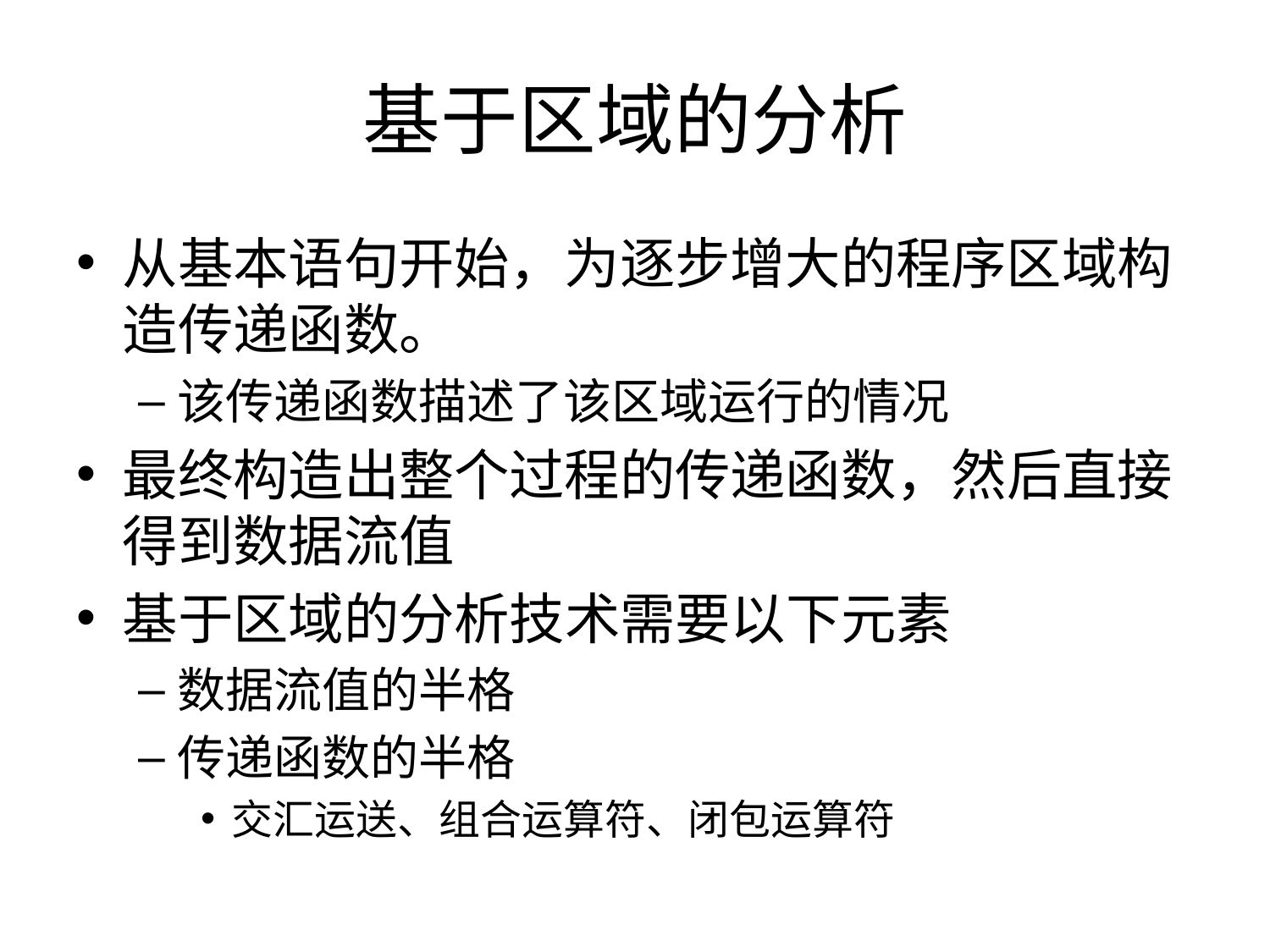

# 基于区域的分析
从基本语句开始，为逐步增大的程序区域构造传递函数。
该传递函数描述了该区域运行的情况
最终构造出整个过程的传递函数，然后直接得到数据流值
基于区域的分析技术需要以下元素
数据流值的半格
传递函数的半格
交汇运送、组合运算符、闭包运算符